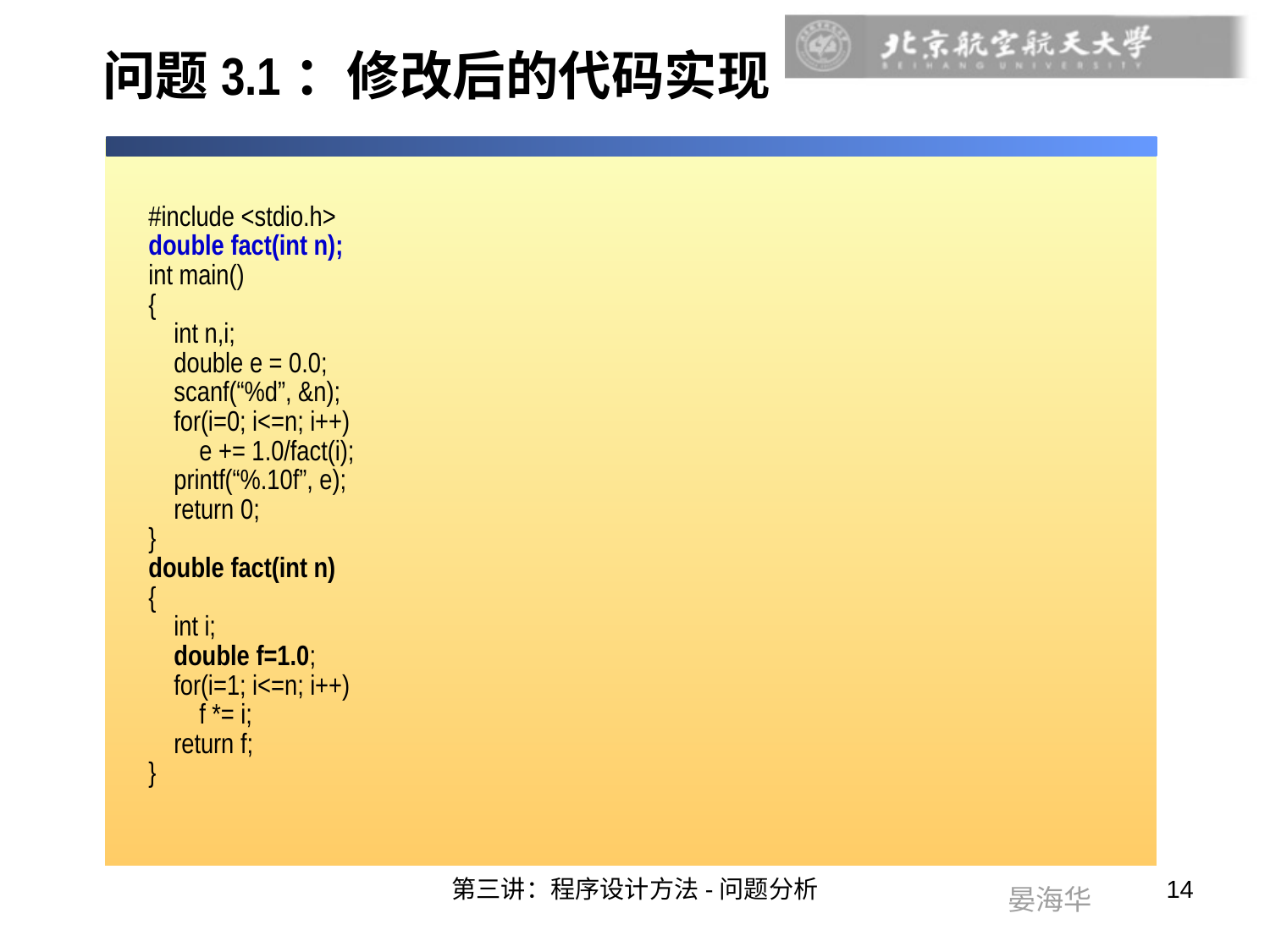

# 问题3.1：修改后的代码实现
#include <stdio.h>
double fact(int n);
int main()
{
    int n,i;
    double e = 0.0;
    scanf(“%d”, &n);
    for(i=0; i<=n; i++)
        e += 1.0/fact(i);
    printf(“%.10f”, e);
    return 0;
}
double fact(int n)
{
    int i;
    double f=1.0;
    for(i=1; i<=n; i++)
        f *= i;
    return f;
}

第三讲：程序设计方法-问题分析
14